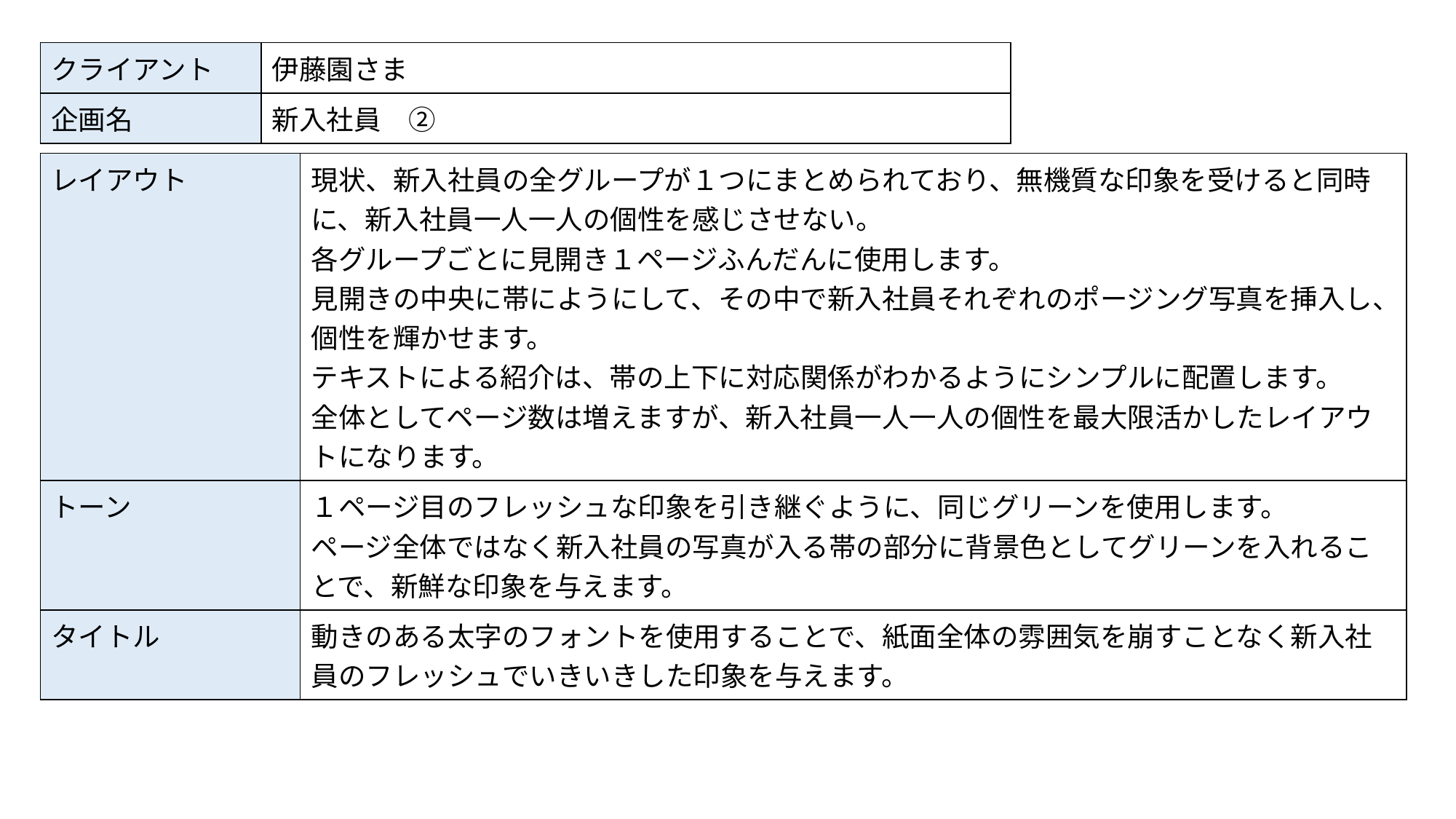

| クライアント | 伊藤園さま |
| --- | --- |
| 企画名 | 新入社員　② |
| レイアウト | 現状、新入社員の全グループが１つにまとめられており、無機質な印象を受けると同時に、新入社員一人一人の個性を感じさせない。 各グループごとに見開き１ページふんだんに使用します。 見開きの中央に帯にようにして、その中で新入社員それぞれのポージング写真を挿入し、個性を輝かせます。 テキストによる紹介は、帯の上下に対応関係がわかるようにシンプルに配置します。 全体としてページ数は増えますが、新入社員一人一人の個性を最大限活かしたレイアウトになります。 |
| --- | --- |
| トーン | １ページ目のフレッシュな印象を引き継ぐように、同じグリーンを使用します。 ページ全体ではなく新入社員の写真が入る帯の部分に背景色としてグリーンを入れることで、新鮮な印象を与えます。 |
| タイトル | 動きのある太字のフォントを使用することで、紙面全体の雰囲気を崩すことなく新入社員のフレッシュでいきいきした印象を与えます。 |